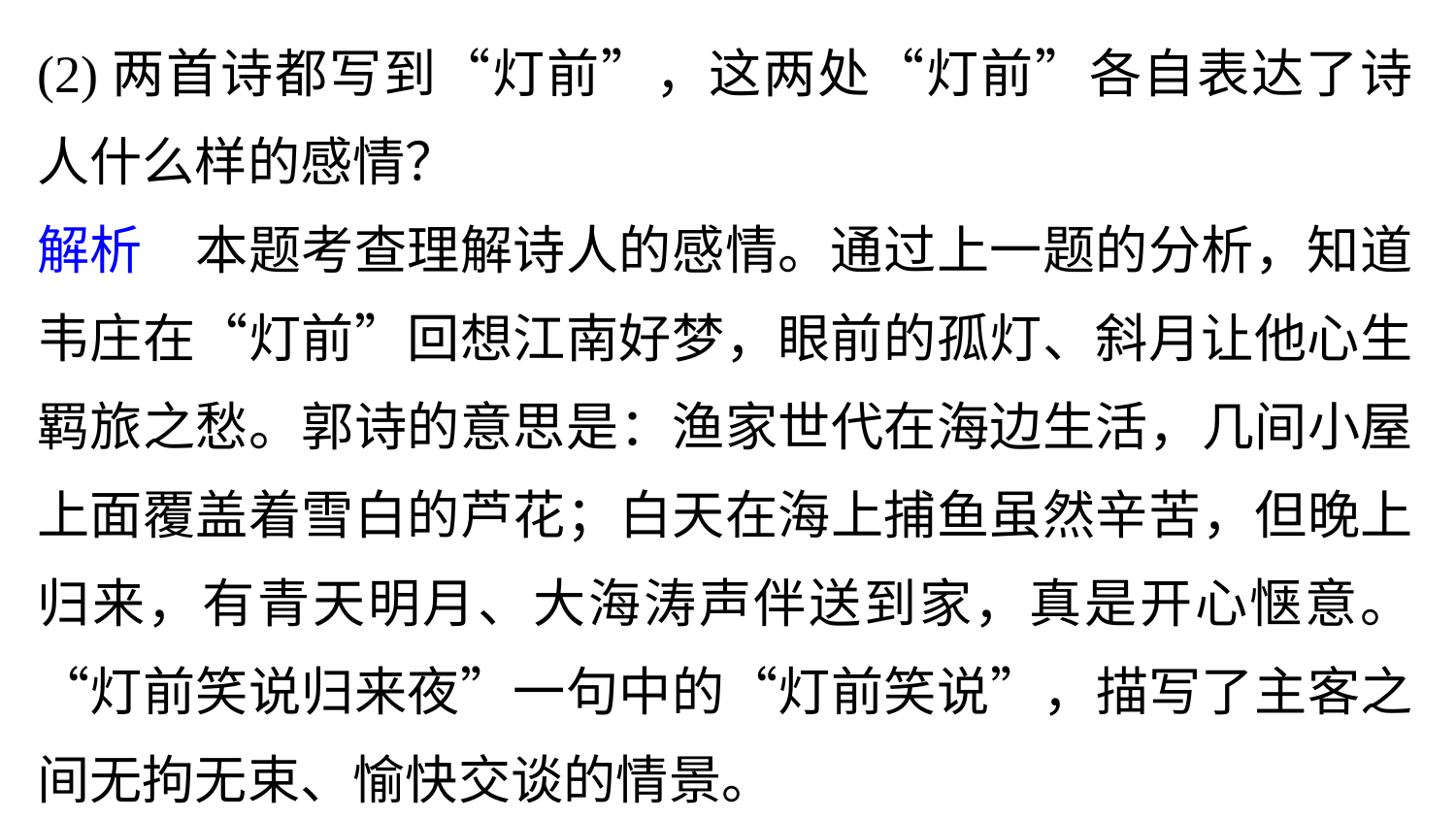

(2)两首诗都写到“灯前”，这两处“灯前”各自表达了诗人什么样的感情？
解析　本题考查理解诗人的感情。通过上一题的分析，知道韦庄在“灯前”回想江南好梦，眼前的孤灯、斜月让他心生羁旅之愁。郭诗的意思是：渔家世代在海边生活，几间小屋上面覆盖着雪白的芦花；白天在海上捕鱼虽然辛苦，但晚上归来，有青天明月、大海涛声伴送到家，真是开心惬意。“灯前笑说归来夜”一句中的“灯前笑说”，描写了主客之间无拘无束、愉快交谈的情景。